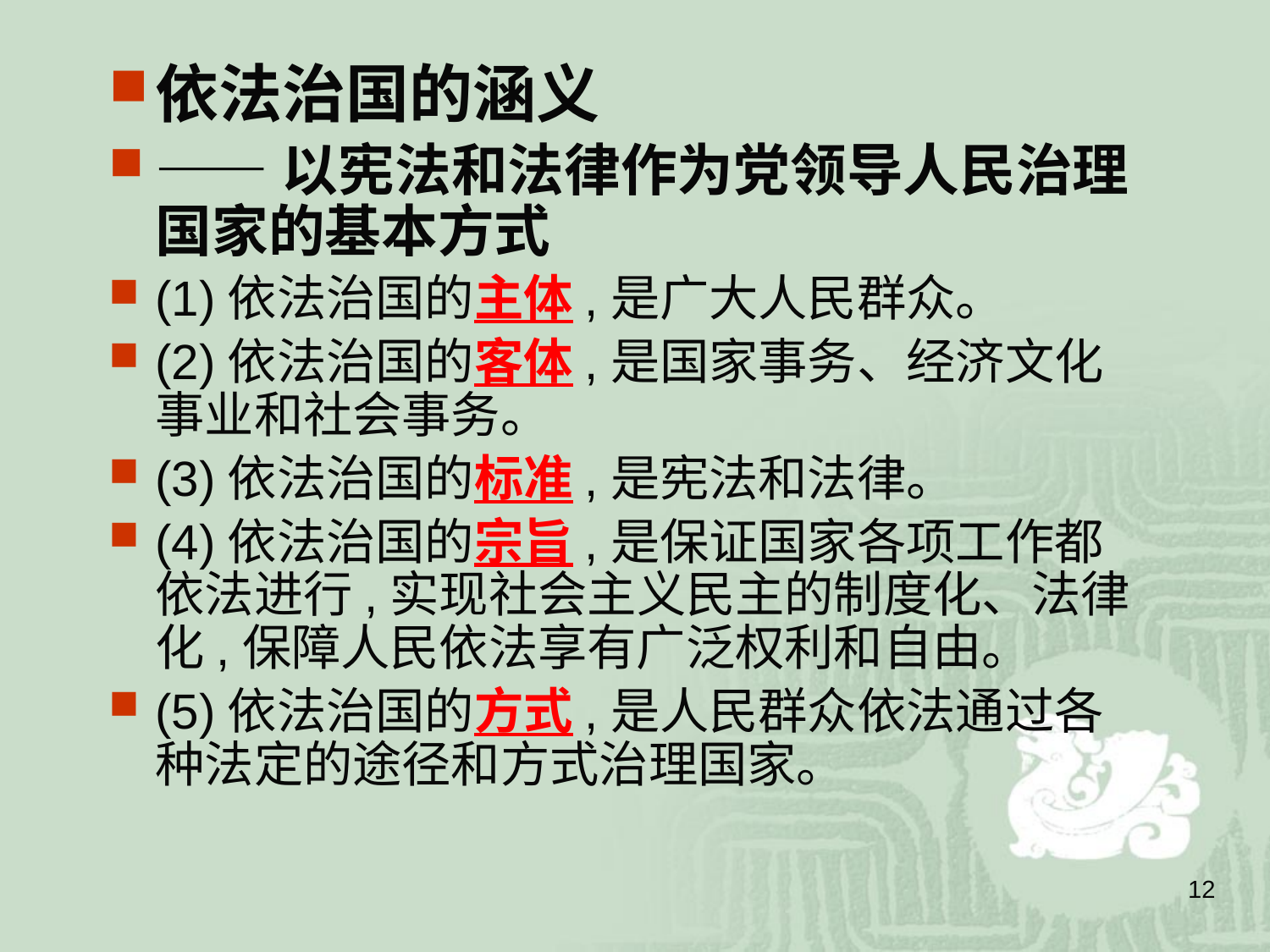

依法治国的涵义
——以宪法和法律作为党领导人民治理国家的基本方式
(1)依法治国的主体,是广大人民群众。
(2)依法治国的客体,是国家事务、经济文化事业和社会事务。
(3)依法治国的标准,是宪法和法律。
(4)依法治国的宗旨,是保证国家各项工作都依法进行,实现社会主义民主的制度化、法律化,保障人民依法享有广泛权利和自由。
(5)依法治国的方式,是人民群众依法通过各种法定的途径和方式治理国家。
12